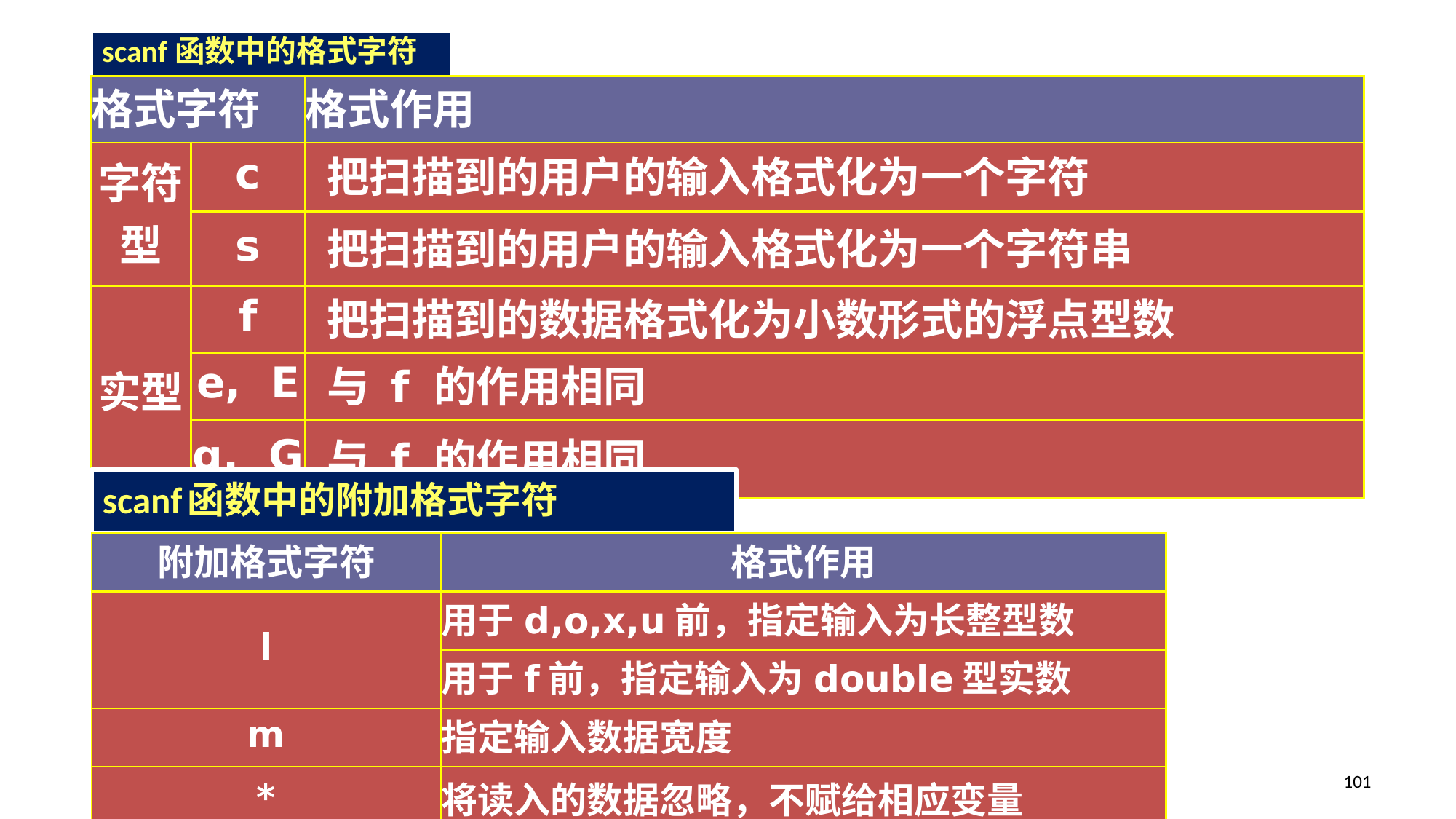

scanf函数中的格式字符
| 格式字符 |  | 格式作用 |
| --- | --- | --- |
| 字符型 | c | 把扫描到的用户的输入格式化为一个字符 |
|  | s | 把扫描到的用户的输入格式化为一个字符串 |
| 实型 | f | 把扫描到的数据格式化为小数形式的浮点型数 |
|  | e, E | 与 f 的作用相同 |
|  | g, G | 与 f 的作用相同 |
scanf函数中的附加格式字符
| 附加格式字符 | 格式作用 |
| --- | --- |
| l | 用于d,o,x,u前，指定输入为长整型数 |
|  | 用于f前，指定输入为double型实数 |
| m | 指定输入数据宽度 |
| \* | 将读入的数据忽略，不赋给相应变量 |
101